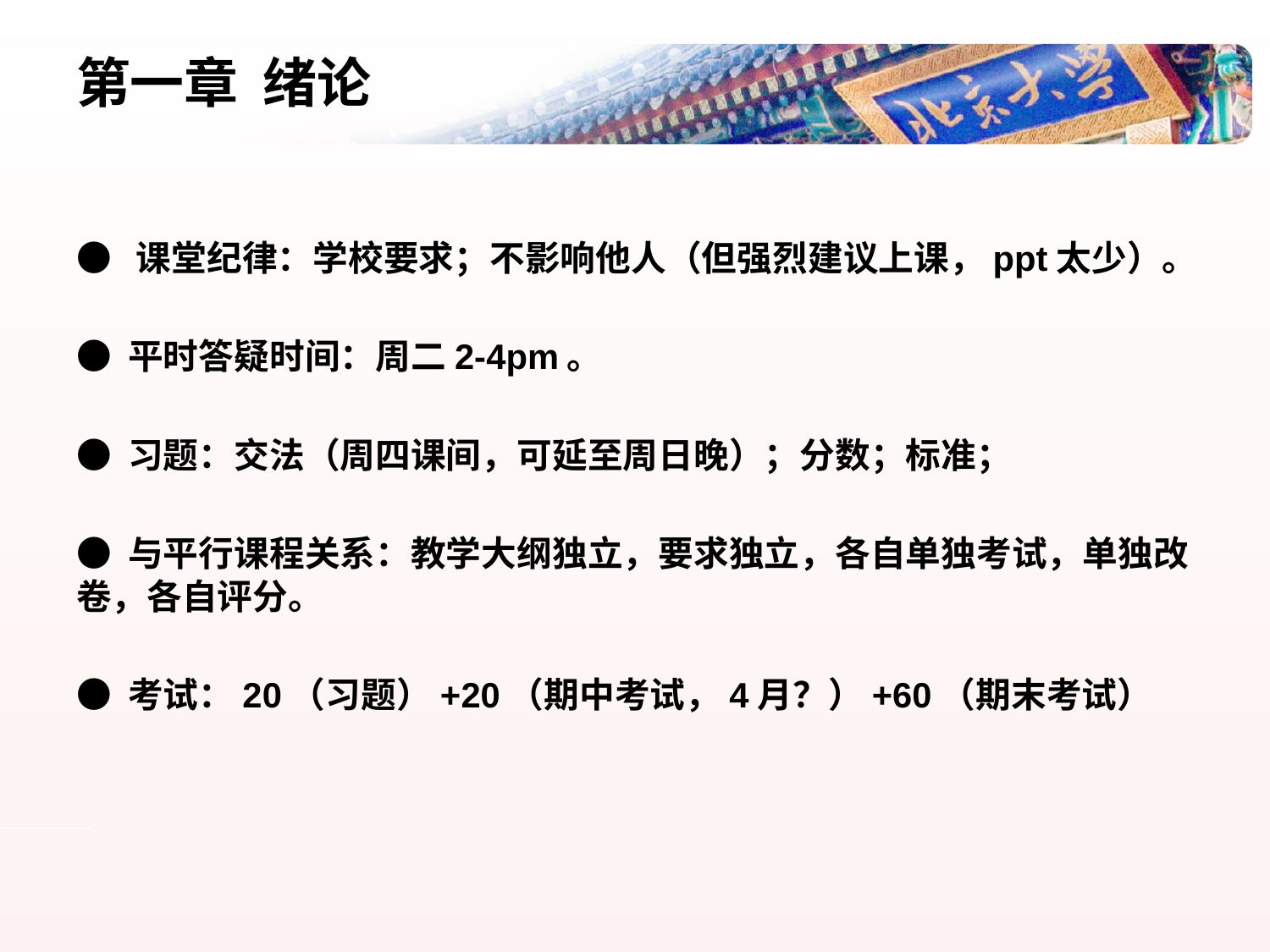

# 第一章  绪论

●  课堂纪律：学校要求；不影响他人（但强烈建议上课，ppt太少）。

● 平时答疑时间：周二2-4pm。

● 习题：交法（周四课间，可延至周日晚）；分数；标准；

● 与平行课程关系：教学大纲独立，要求独立，各自单独考试，单独改卷，各自评分。

● 考试：20（习题）+20（期中考试，4月？）+60（期末考试）